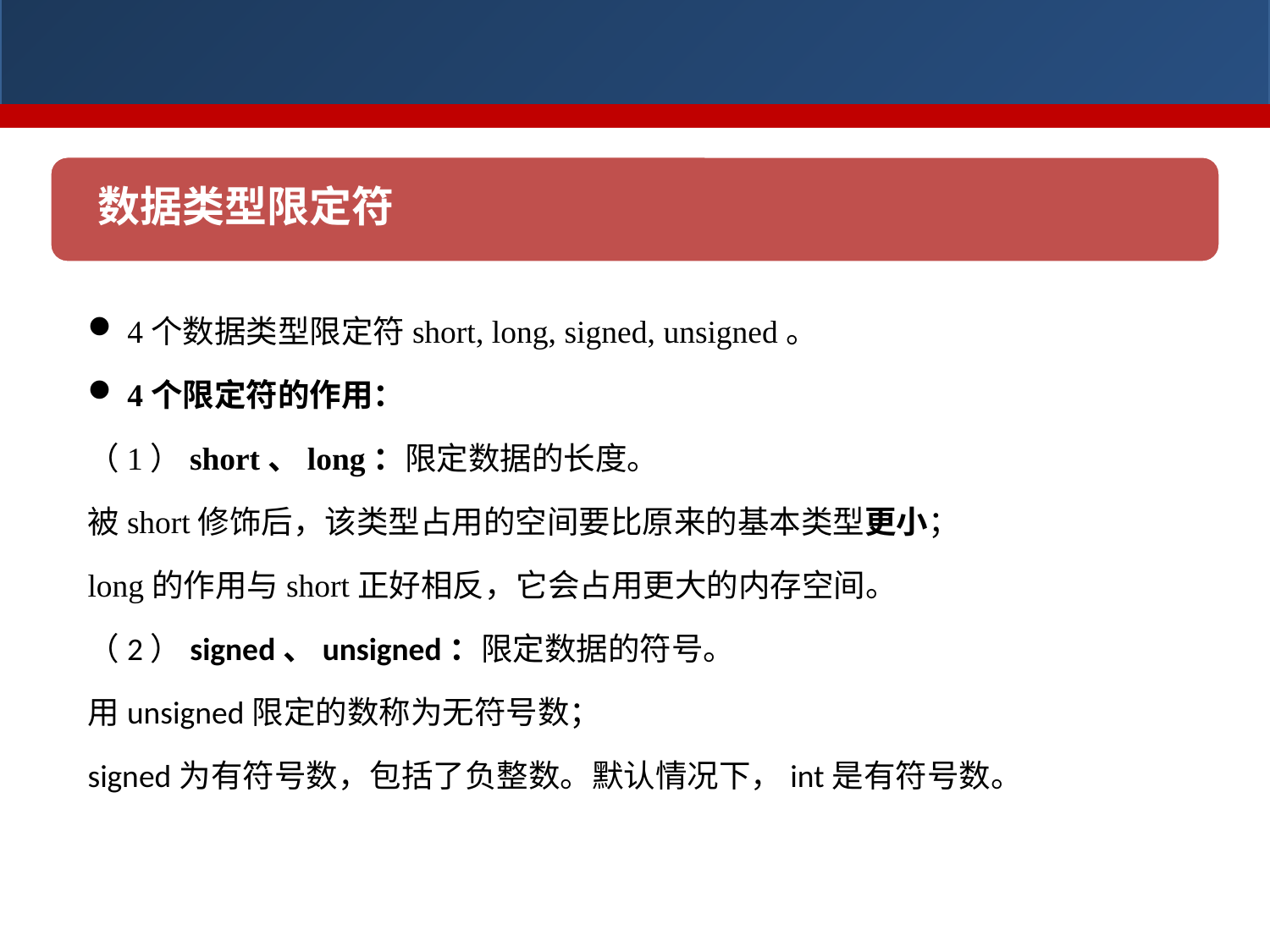

数据类型限定符

4个数据类型限定符short, long, signed, unsigned。
4个限定符的作用：
（1）short、long：限定数据的长度。
被short修饰后，该类型占用的空间要比原来的基本类型更小；
long的作用与short正好相反，它会占用更大的内存空间。
（2）signed、unsigned：限定数据的符号。
用unsigned限定的数称为无符号数；
signed为有符号数，包括了负整数。默认情况下，int是有符号数。